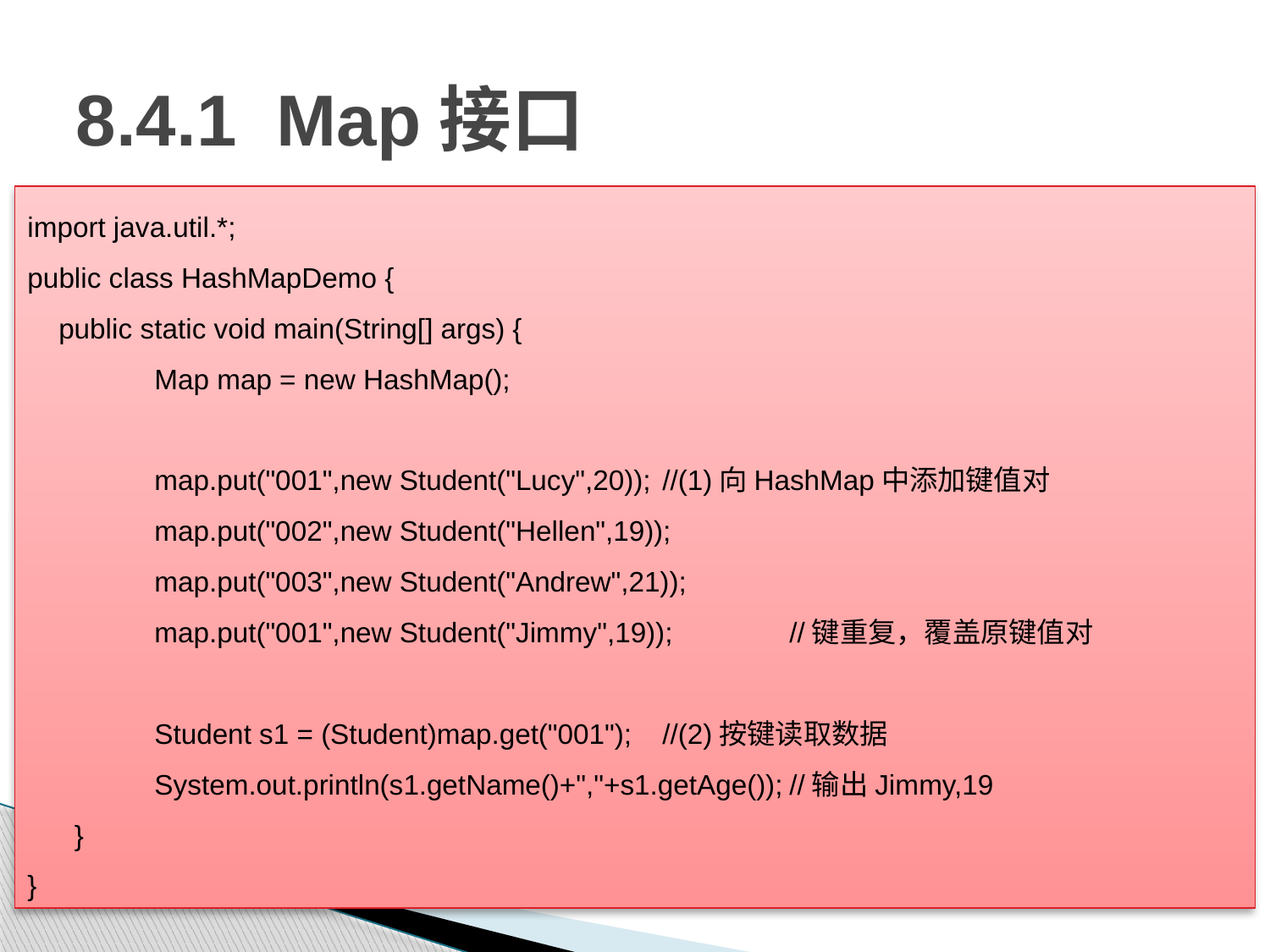

# 8.4.1  Map接口
import java.util.*;
public class HashMapDemo {
    public static void main(String[] args) {
	Map map = new HashMap();

	map.put("001",new Student("Lucy",20));	//(1)向HashMap中添加键值对
	map.put("002",new Student("Hellen",19));
	map.put("003",new Student("Andrew",21));
	map.put("001",new Student("Jimmy",19));	//键重复，覆盖原键值对

	Student s1 = (Student)map.get("001");	//(2)按键读取数据
	System.out.println(s1.getName()+","+s1.getAge());	//输出Jimmy,19
      }
}